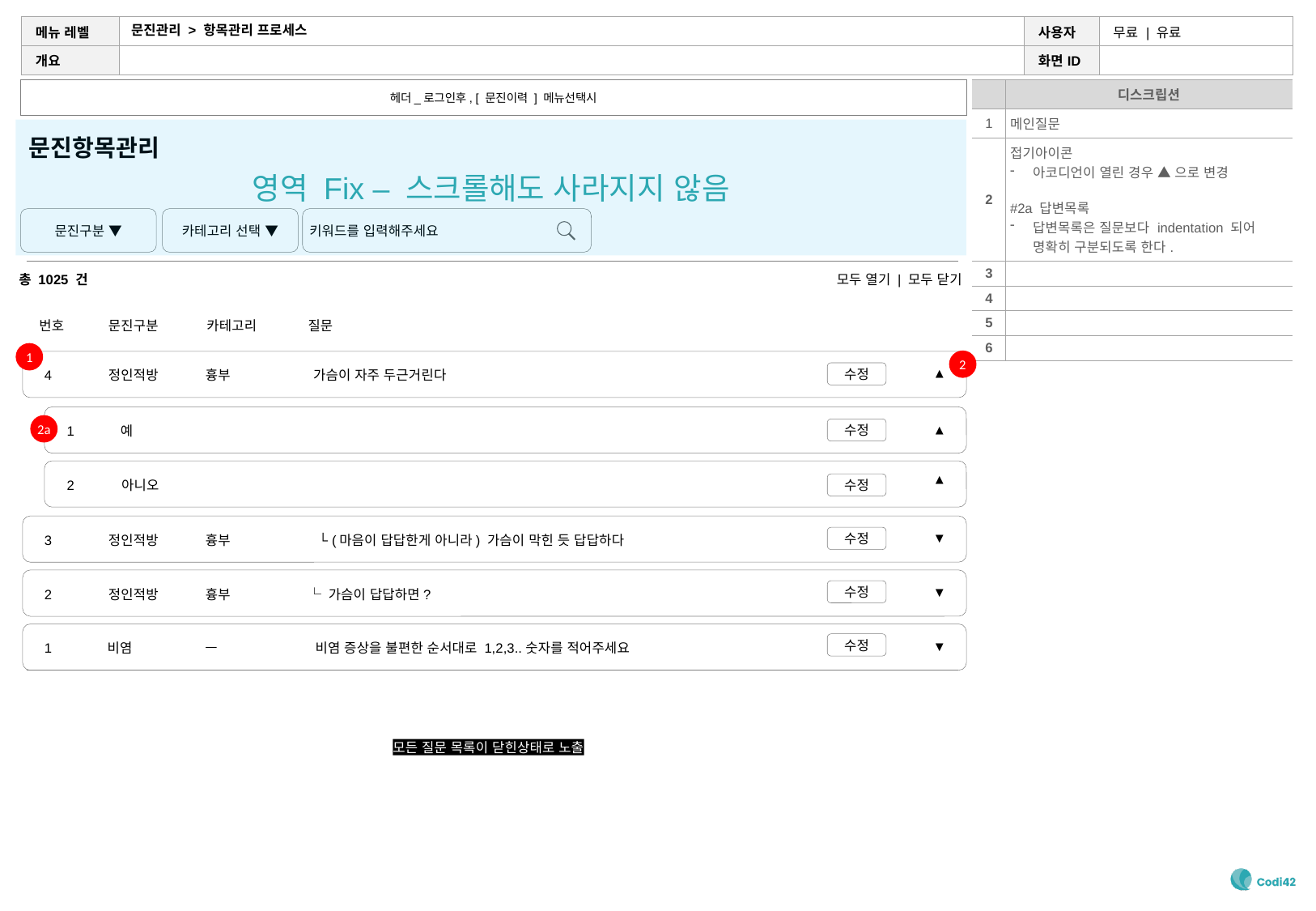

# 문진관리 > 항목관리 프로세스

헤더_로그인후, [ 문진이력 ] 메뉴선택시
|  | 디스크립션 |
| --- | --- |
| 1 | 메인질문 |
| 2 | 접기아이콘 아코디언이 열린 경우 ▲ 으로 변경 #2a 답변목록 답변목록은 질문보다 indentation 되어 명확히 구분되도록 한다. |
| 3 |  |
| 4 |  |
| 5 |  |
| 6 |  |
영역 Fix – 스크롤해도 사라지지 않음
문진항목관리
키워드를 입력해주세요

문진구분 ▼
카테고리 선택 ▼
총 1025 건
모두 열기 | 모두 닫기
번호
문진구분
카테고리
질문
1
2

수정
4
정인적방
흉부
가슴이 자주 두근거린다
▼

2a
수정
1
예
▼

▼
수정
2
아니오

수정
▼
3
정인적방
흉부
└ (마음이 답답한게 아니라) 가슴이 막힌 듯 답답하다

수정
▼
2
정인적방
흉부
└ 가슴이 답답하면?

수정
▼
1
비염
ㅡ
비염 증상을 불편한 순서대로 1,2,3..숫자를 적어주세요
모든 질문 목록이 닫힌상태로 노출